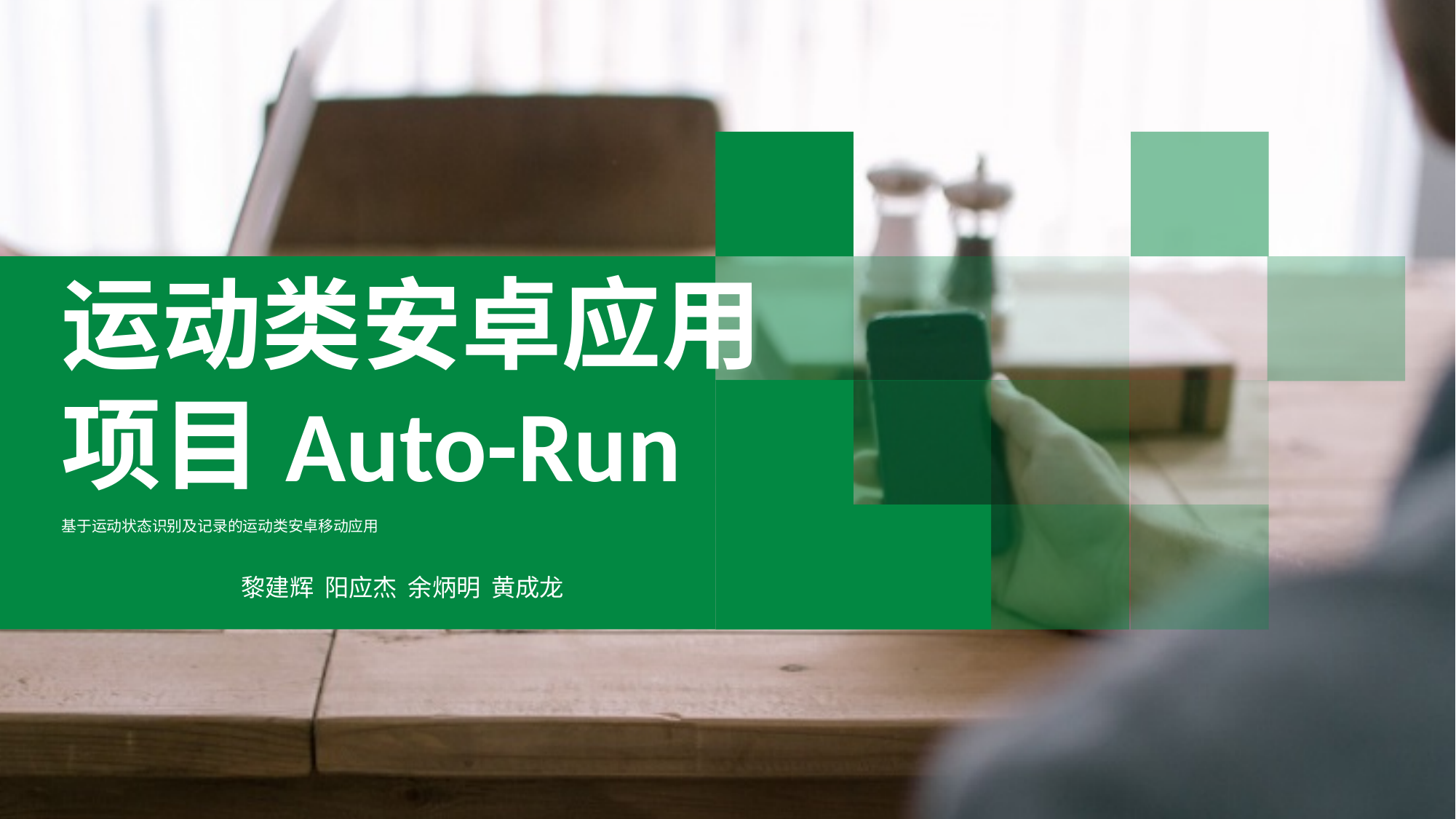

运动类安卓应用项目Auto-Run

基于运动状态识别及记录的运动类安卓移动应用
黎建辉  阳应杰  余炳明  黄成龙